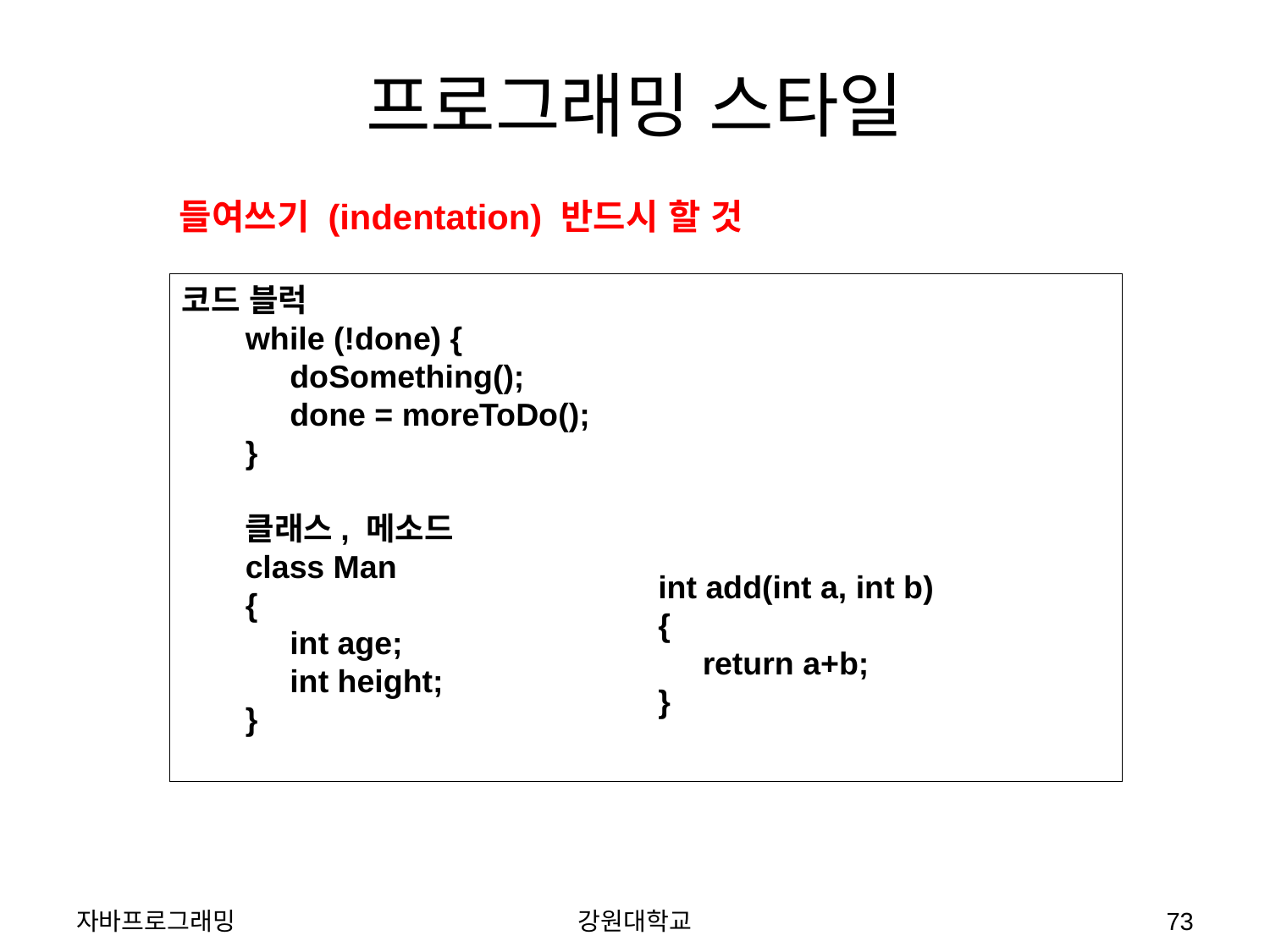

# 프로그래밍 스타일
들여쓰기 (indentation) 반드시 할 것
코드 블럭
while (!done) {
     doSomething();
     done = moreToDo();
}

클래스, 메소드
class Man
{
     int age;
     int height;
}

int add(int a, int b)
{
     return a+b;
}
자바프로그래밍
강원대학교
73